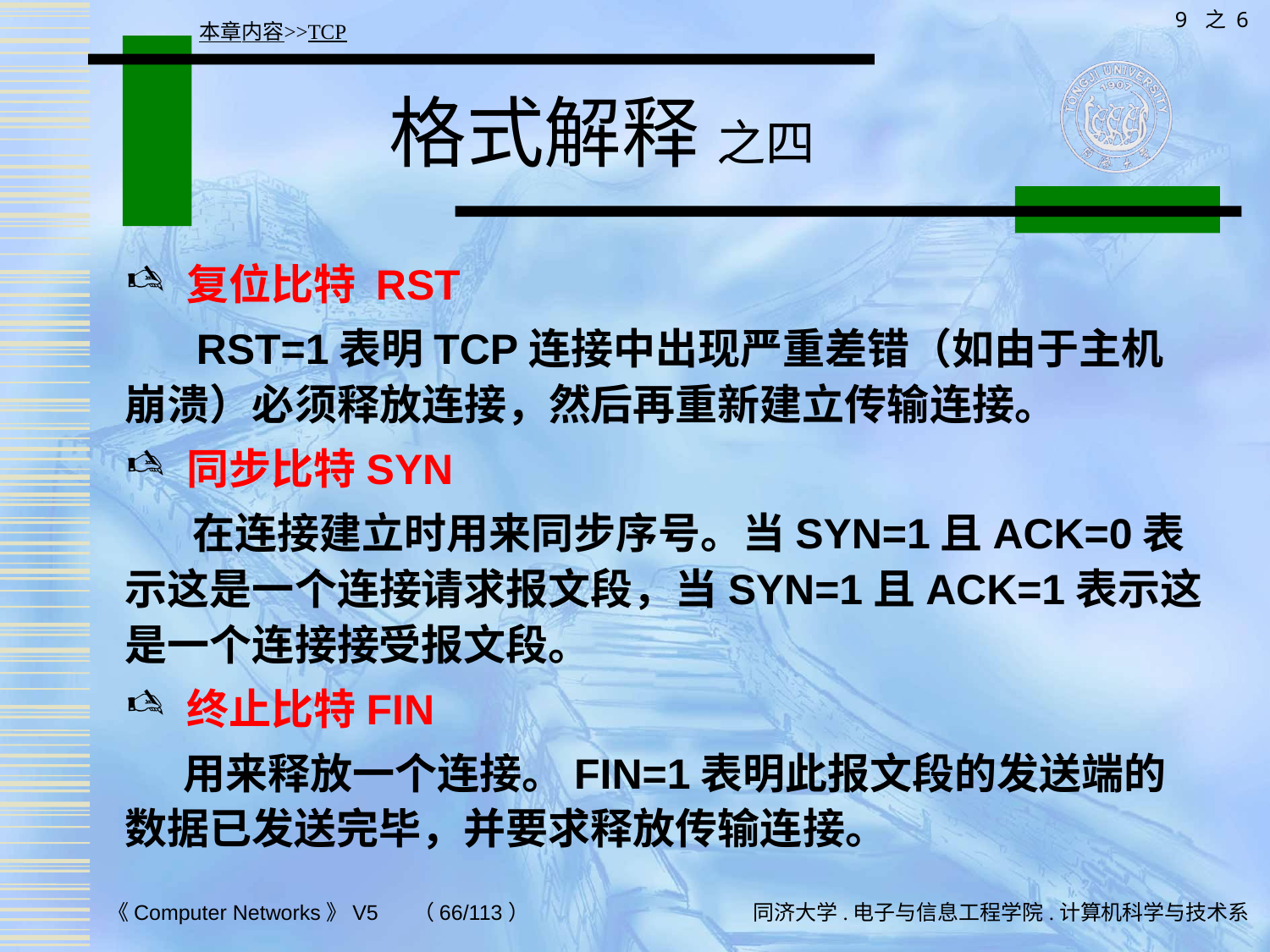

9 之 6
本章内容>>TCP
# 格式解释 之四
复位比特 RST
      RST=1表明TCP连接中出现严重差错（如由于主机崩溃）必须释放连接，然后再重新建立传输连接。
同步比特SYN
      在连接建立时用来同步序号。当SYN=1且ACK=0表示这是一个连接请求报文段，当SYN=1且ACK=1表示这是一个连接接受报文段。
终止比特FIN
     用来释放一个连接。FIN=1表明此报文段的发送端的数据已发送完毕，并要求释放传输连接。